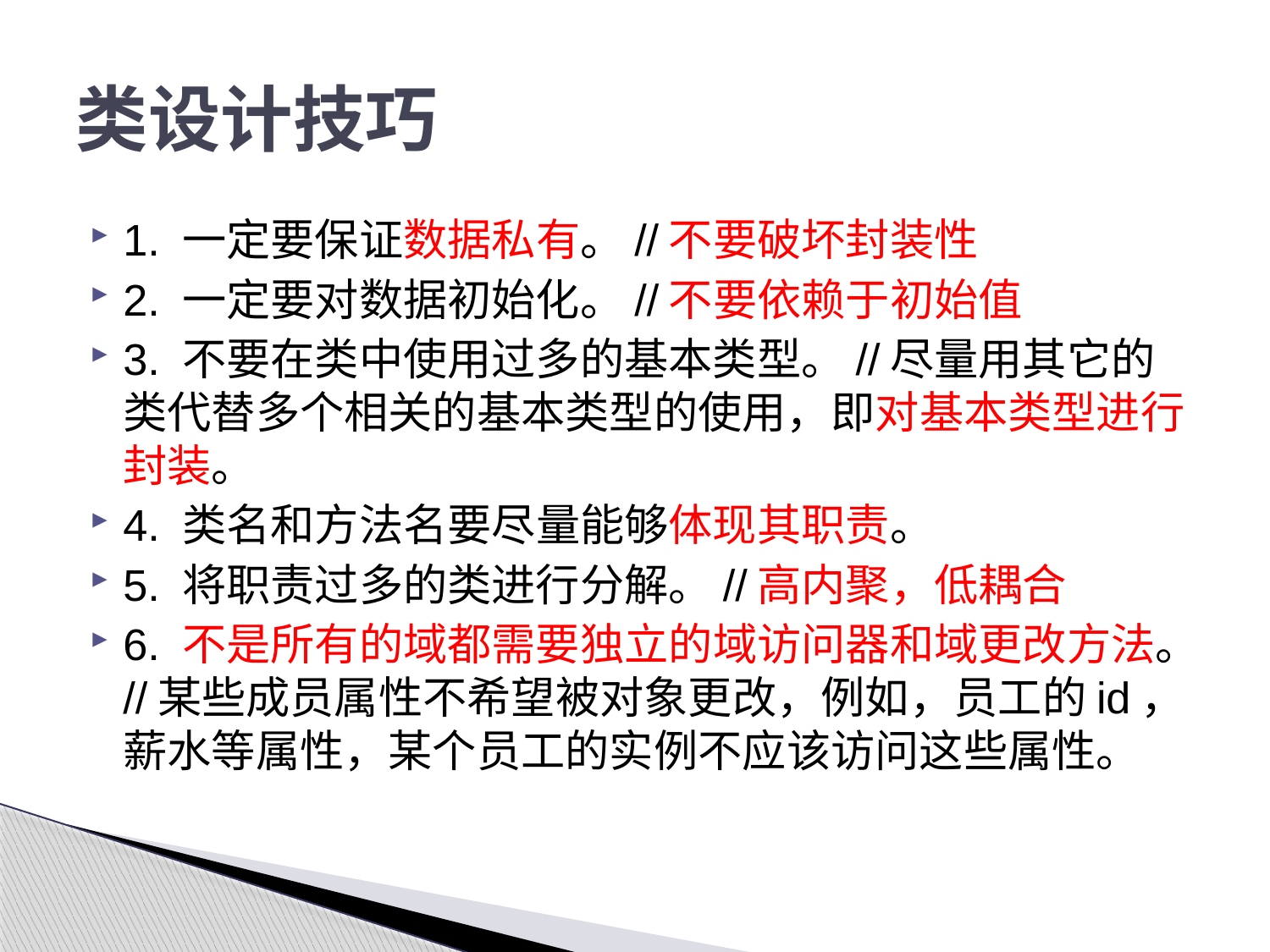

# 类设计技巧
1. 一定要保证数据私有。//不要破坏封装性
2. 一定要对数据初始化。//不要依赖于初始值
3. 不要在类中使用过多的基本类型。//尽量用其它的类代替多个相关的基本类型的使用，即对基本类型进行封装。
4. 类名和方法名要尽量能够体现其职责。
5. 将职责过多的类进行分解。//高内聚，低耦合
6. 不是所有的域都需要独立的域访问器和域更改方法。//某些成员属性不希望被对象更改，例如，员工的id，薪水等属性，某个员工的实例不应该访问这些属性。